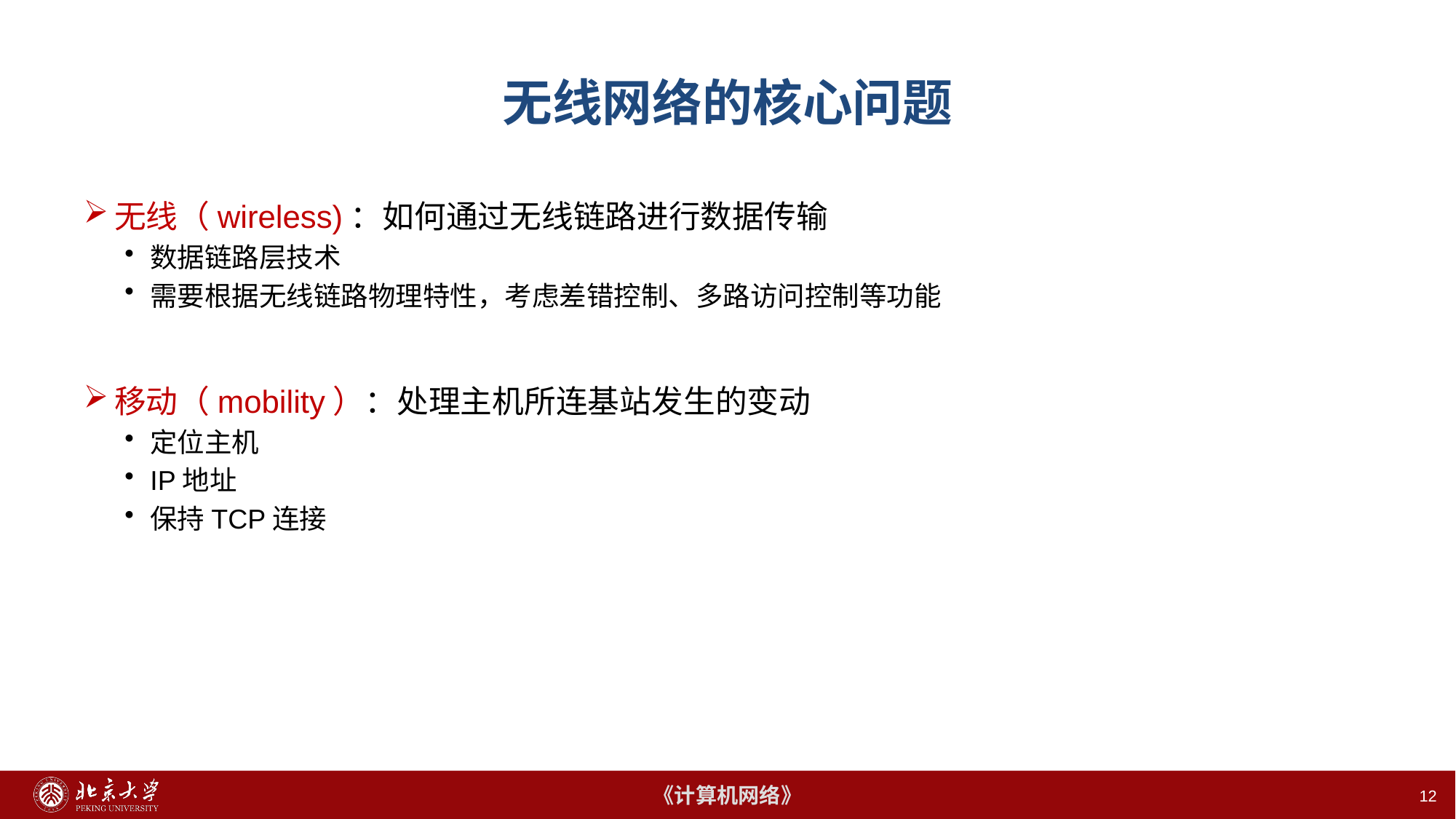

# 无线网络的核心问题
无线（wireless)：如何通过无线链路进行数据传输
数据链路层技术
需要根据无线链路物理特性，考虑差错控制、多路访问控制等功能

移动（mobility）：处理主机所连基站发生的变动
定位主机
IP地址
保持TCP连接
12